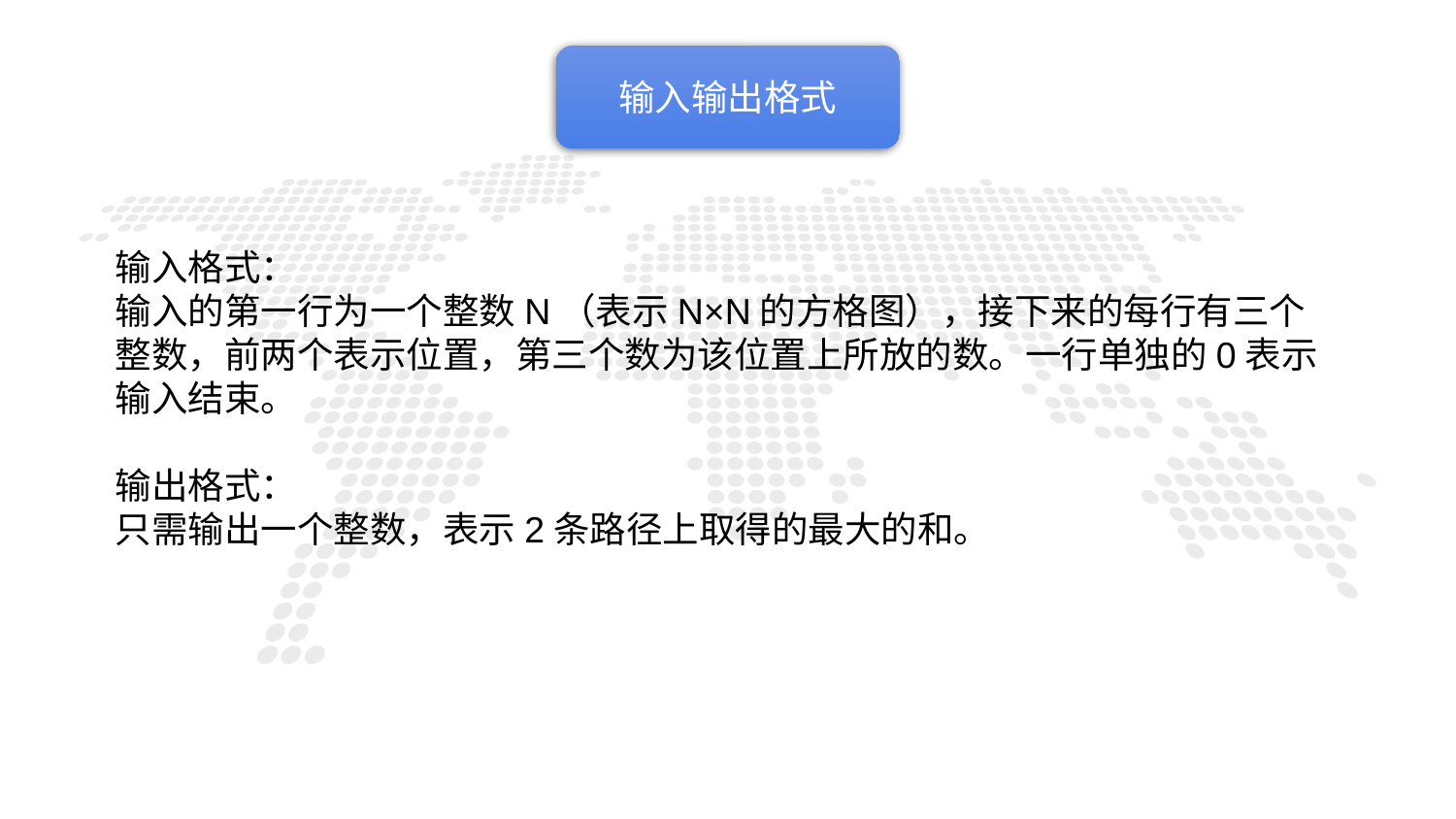

输入输出格式
输入格式：
输入的第一行为一个整数N（表示N×N的方格图），接下来的每行有三个整数，前两个表示位置，第三个数为该位置上所放的数。一行单独的0表示输入结束。

输出格式：
只需输出一个整数，表示2条路径上取得的最大的和。